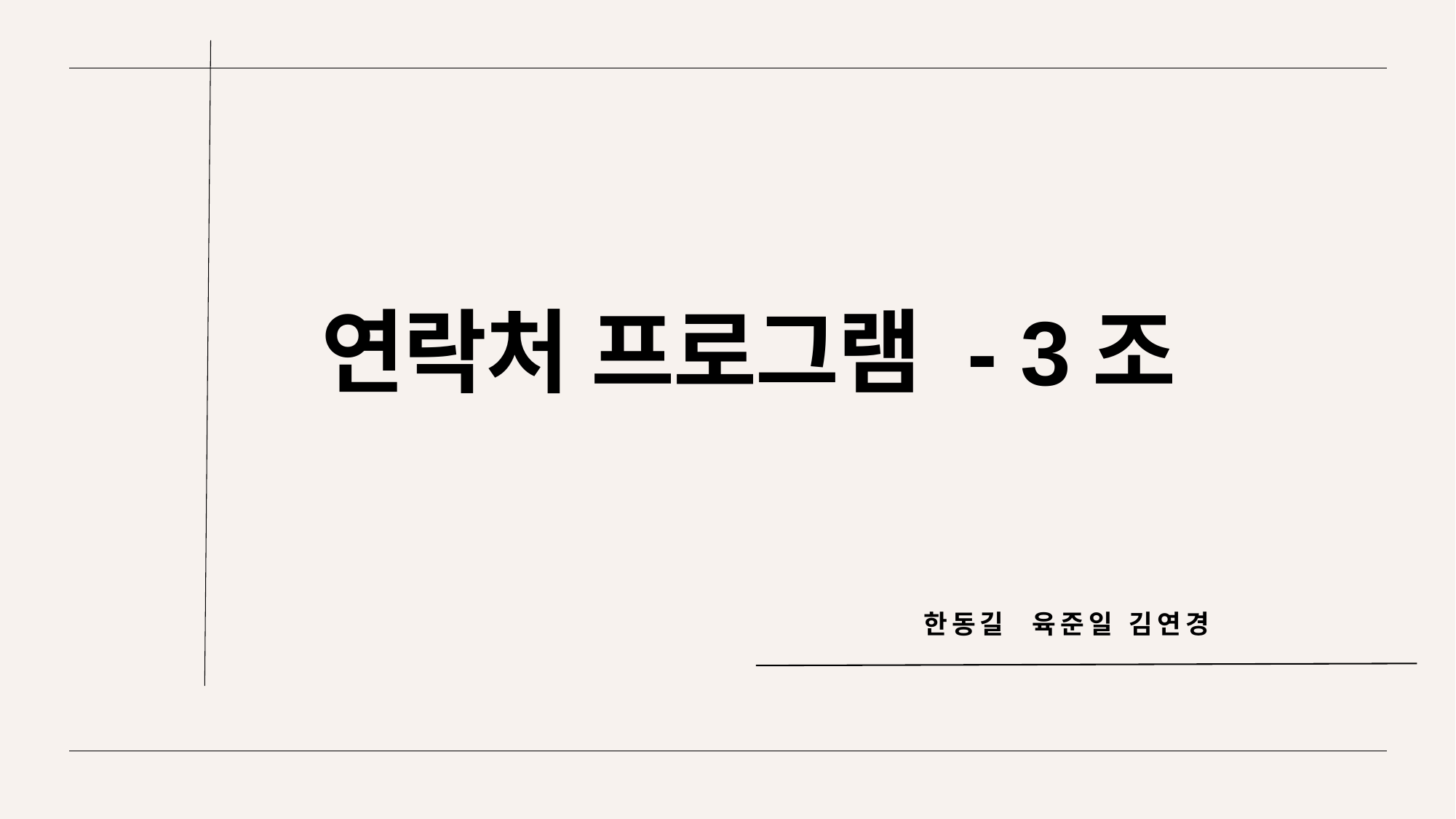

# 연락처 프로그램 - 3조
한동길  육준일 김연경